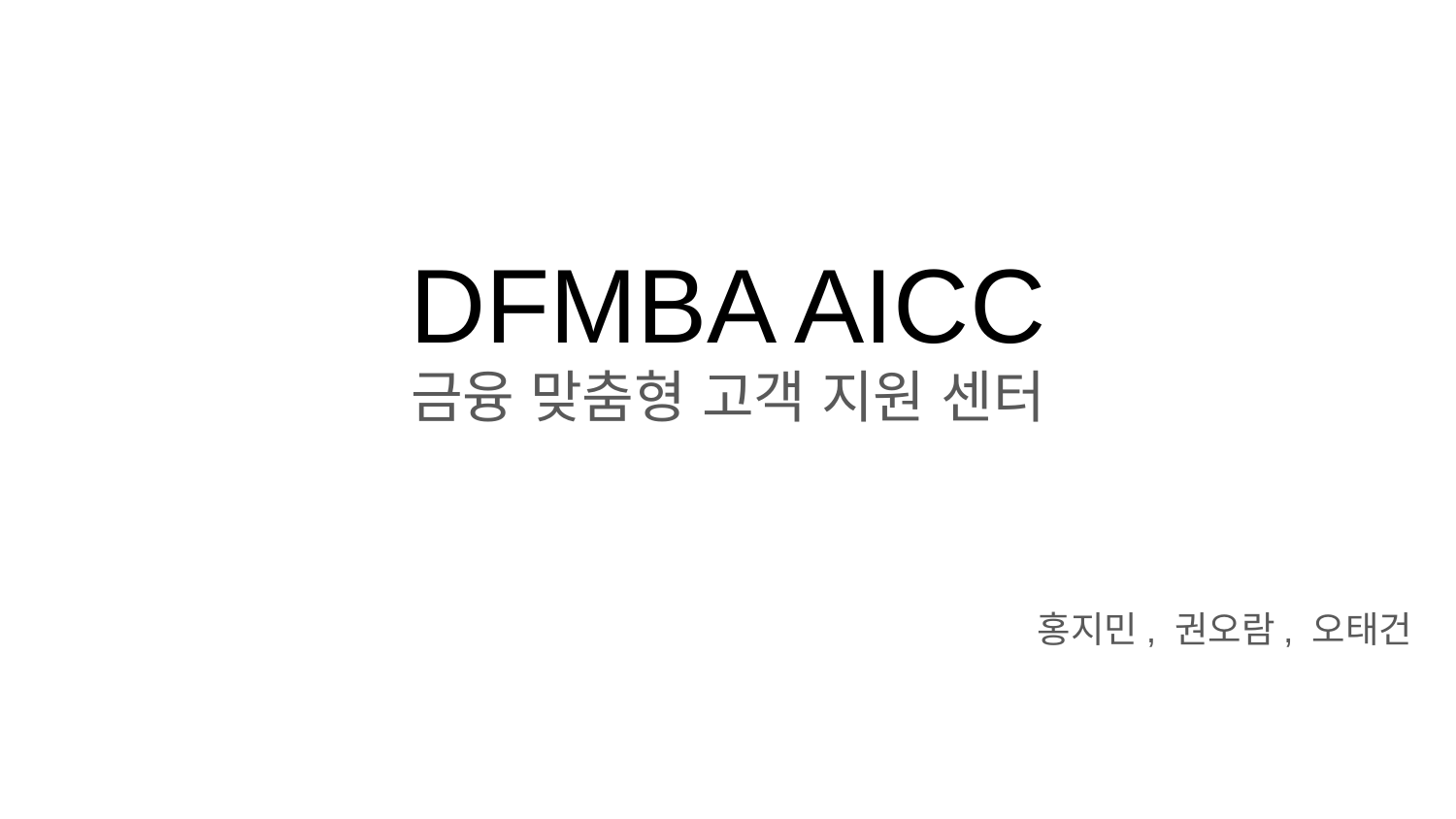

# DFMBA AICC
금융 맞춤형 고객 지원 센터
홍지민, 권오람, 오태건